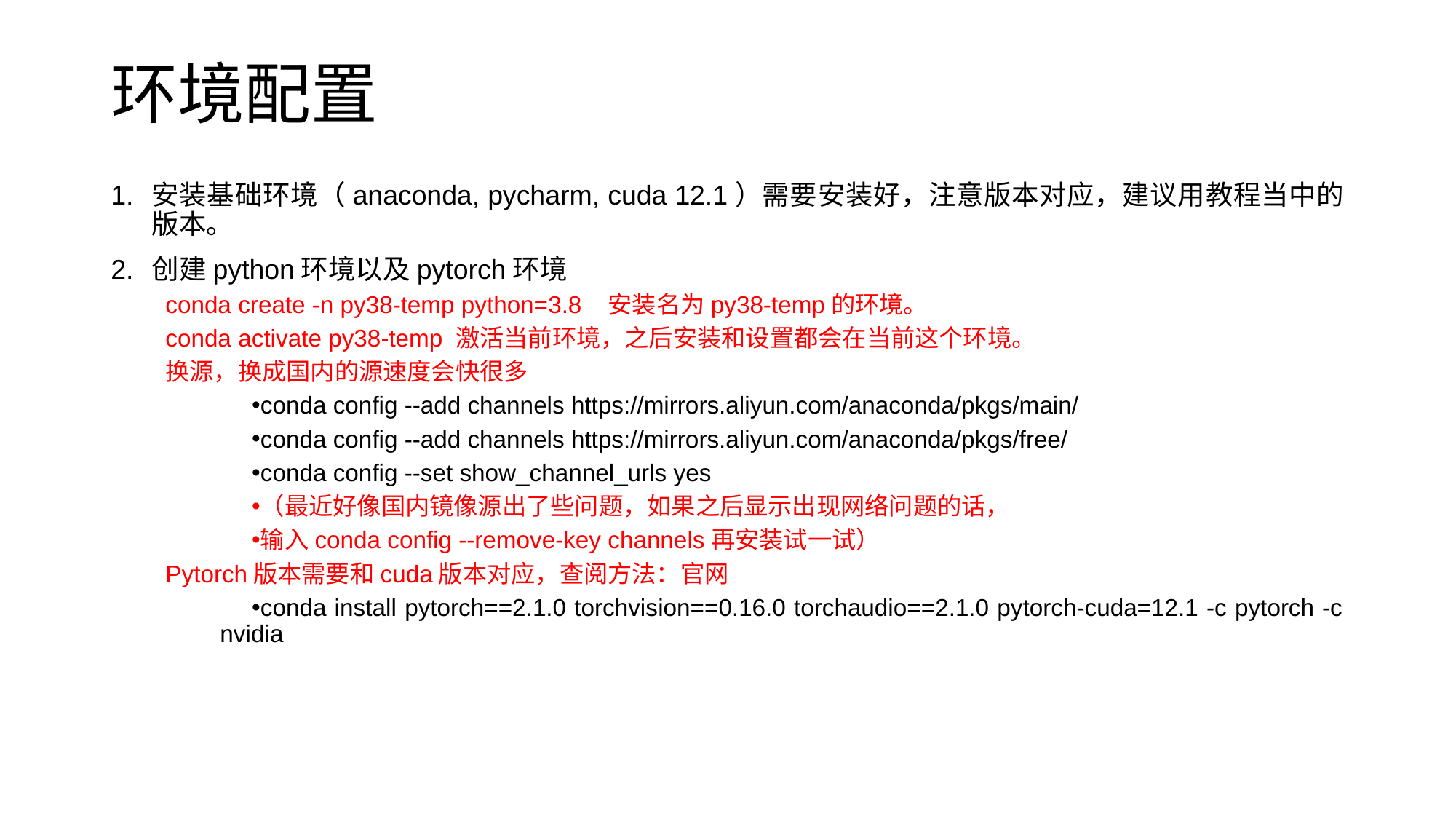

# 环境配置
安装基础环境（anaconda, pycharm, cuda 12.1）需要安装好，注意版本对应，建议用教程当中的版本。
创建python环境以及pytorch环境
conda create -n py38-temp python=3.8   安装名为py38-temp的环境。
conda activate py38-temp 激活当前环境，之后安装和设置都会在当前这个环境。
换源，换成国内的源速度会快很多
conda config --add channels https://mirrors.aliyun.com/anaconda/pkgs/main/
conda config --add channels https://mirrors.aliyun.com/anaconda/pkgs/free/
conda config --set show_channel_urls yes
（最近好像国内镜像源出了些问题，如果之后显示出现网络问题的话，
输入conda config --remove-key channels再安装试一试）
Pytorch版本需要和cuda版本对应，查阅方法：官网
conda install pytorch==2.1.0 torchvision==0.16.0 torchaudio==2.1.0 pytorch-cuda=12.1 -c pytorch -c nvidia